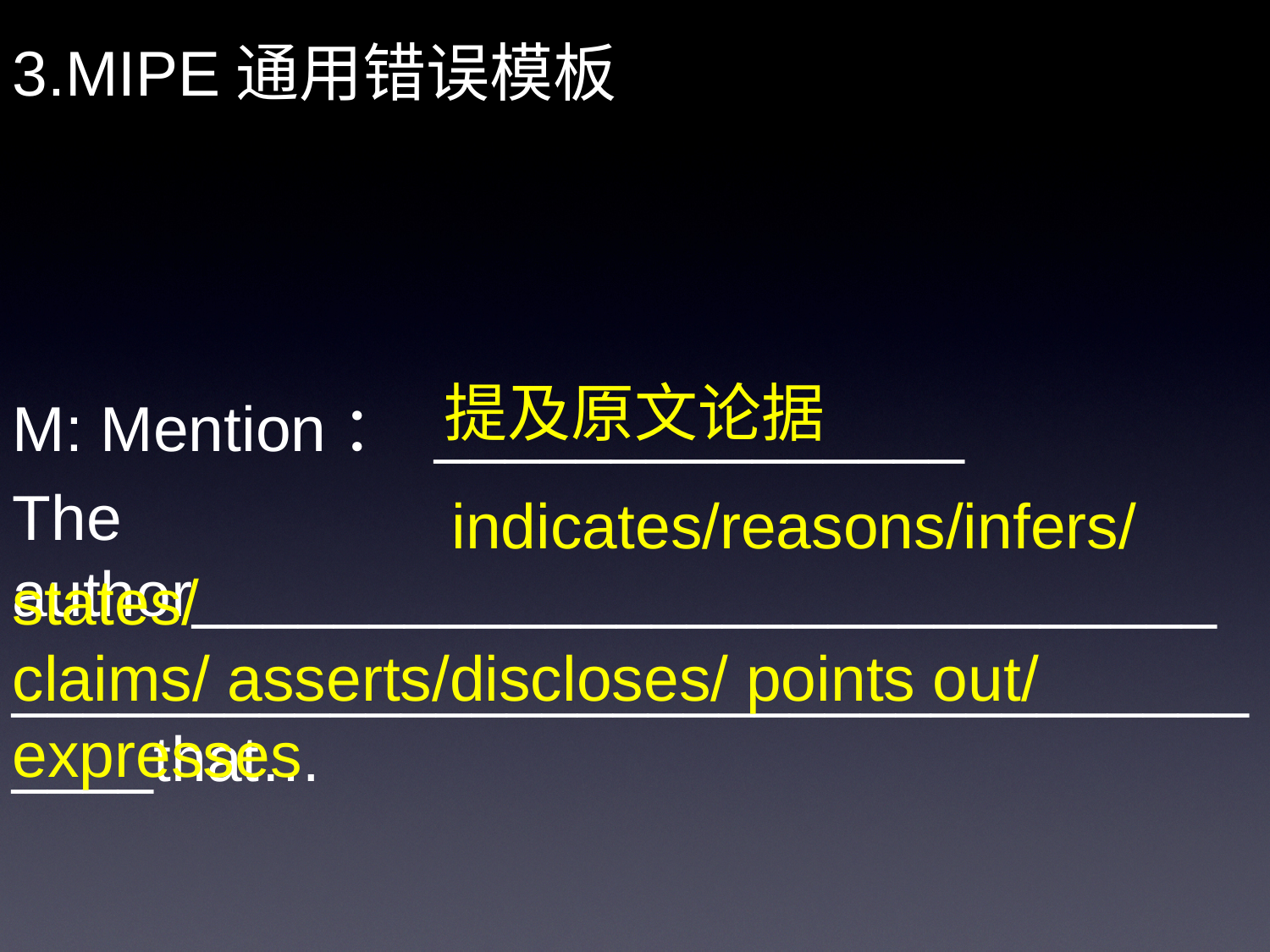

3.MIPE通用错误模板

M: Mention： _______________
The author_____________________________
_______________________________________that…
提及原文论据
                         indicates/reasons/infers/ states/
claims/ asserts/discloses/ points out/ expresses